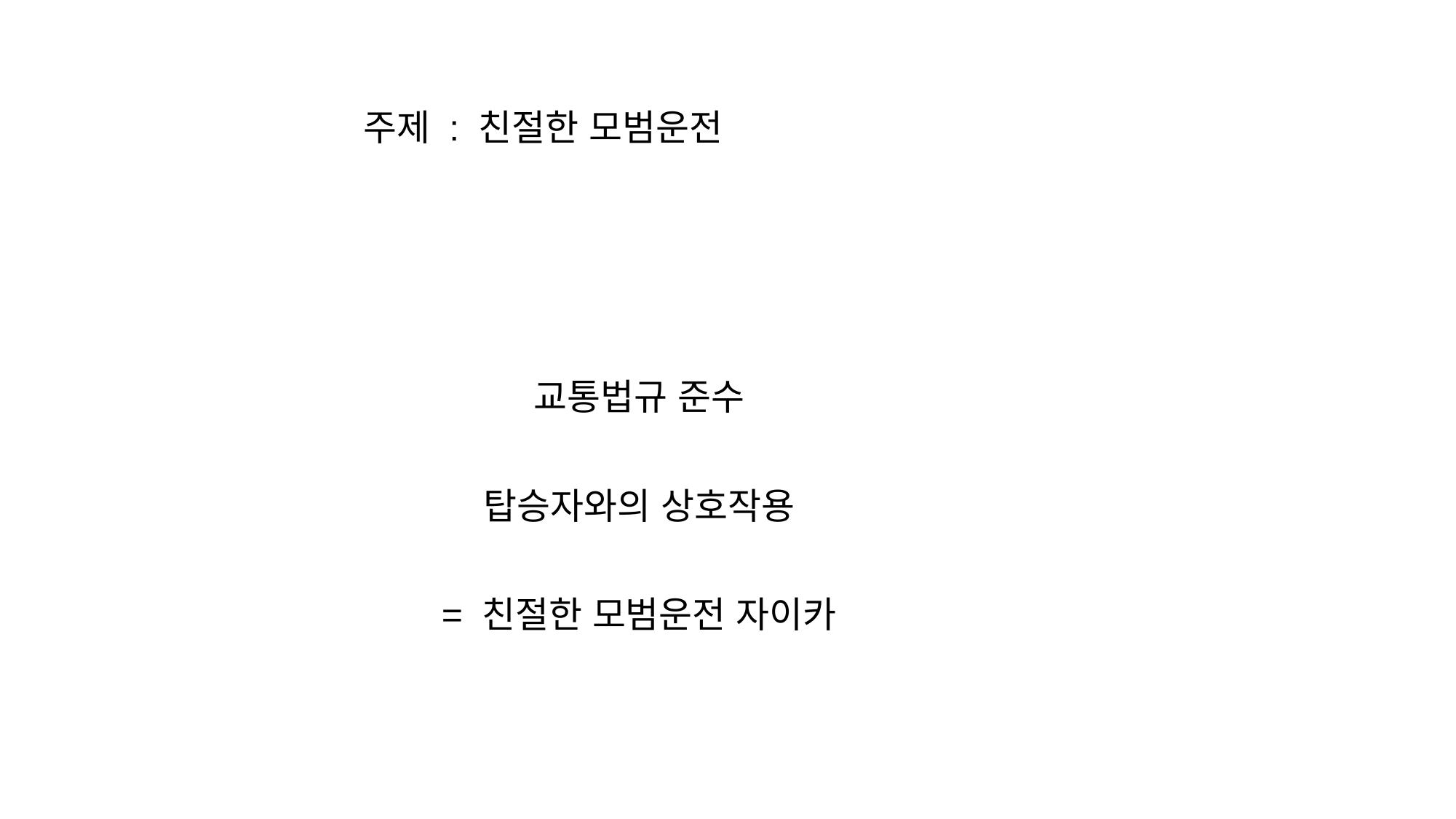

주제 : 친절한 모범운전
교통법규 준수

탑승자와의 상호작용

= 친절한 모범운전 자이카